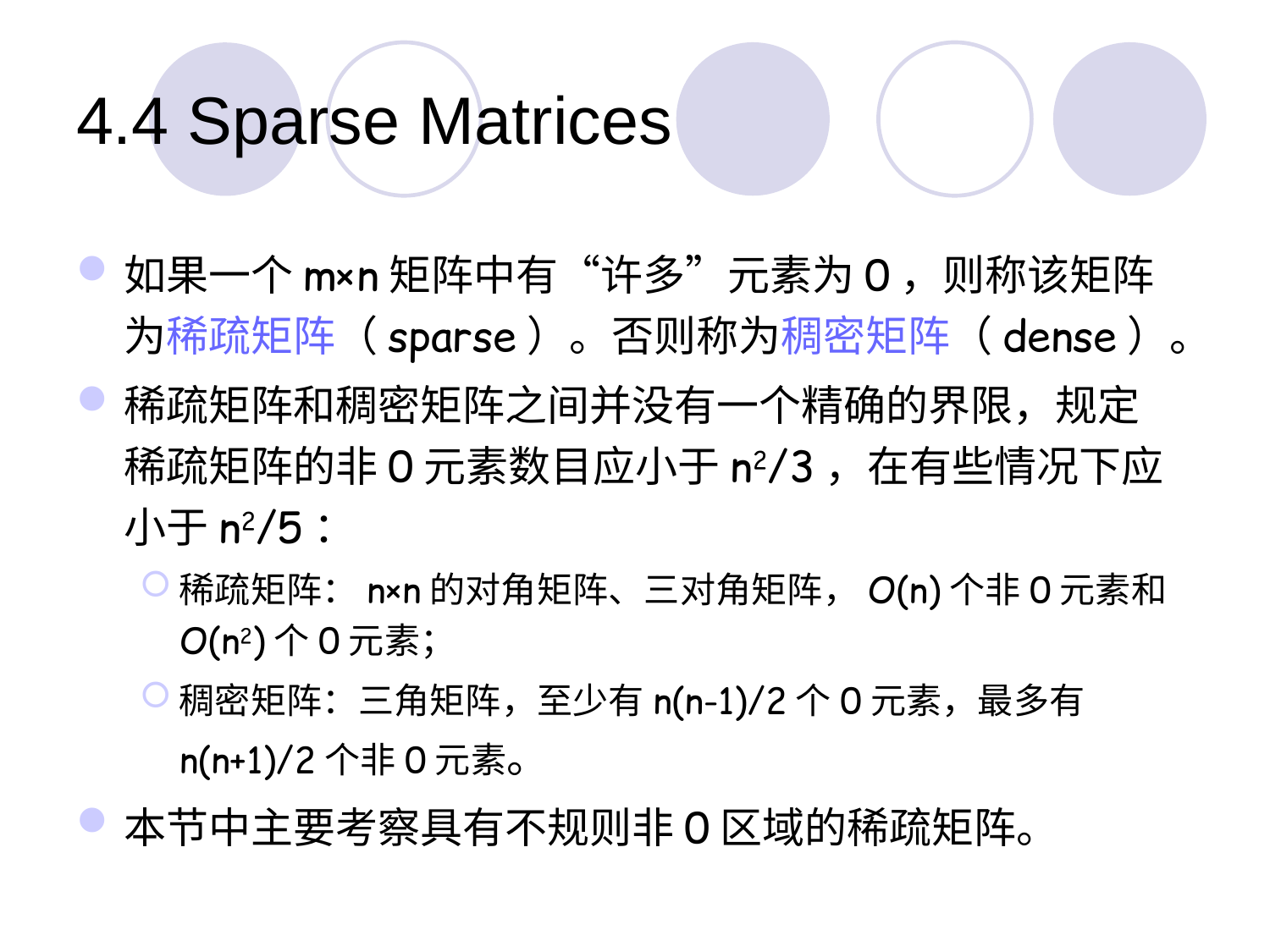

# 4.4 Sparse Matrices
如果一个m×n矩阵中有“许多”元素为0，则称该矩阵为稀疏矩阵（sparse）。否则称为稠密矩阵（dense）。
稀疏矩阵和稠密矩阵之间并没有一个精确的界限，规定稀疏矩阵的非0元素数目应小于n2/3，在有些情况下应小于n2/5：
稀疏矩阵：n×n的对角矩阵、三对角矩阵，O(n)个非0元素和O(n2)个0元素；
稠密矩阵：三角矩阵，至少有n(n-1)/2个0元素，最多有n(n+1)/2个非0元素。
本节中主要考察具有不规则非0区域的稀疏矩阵。

38